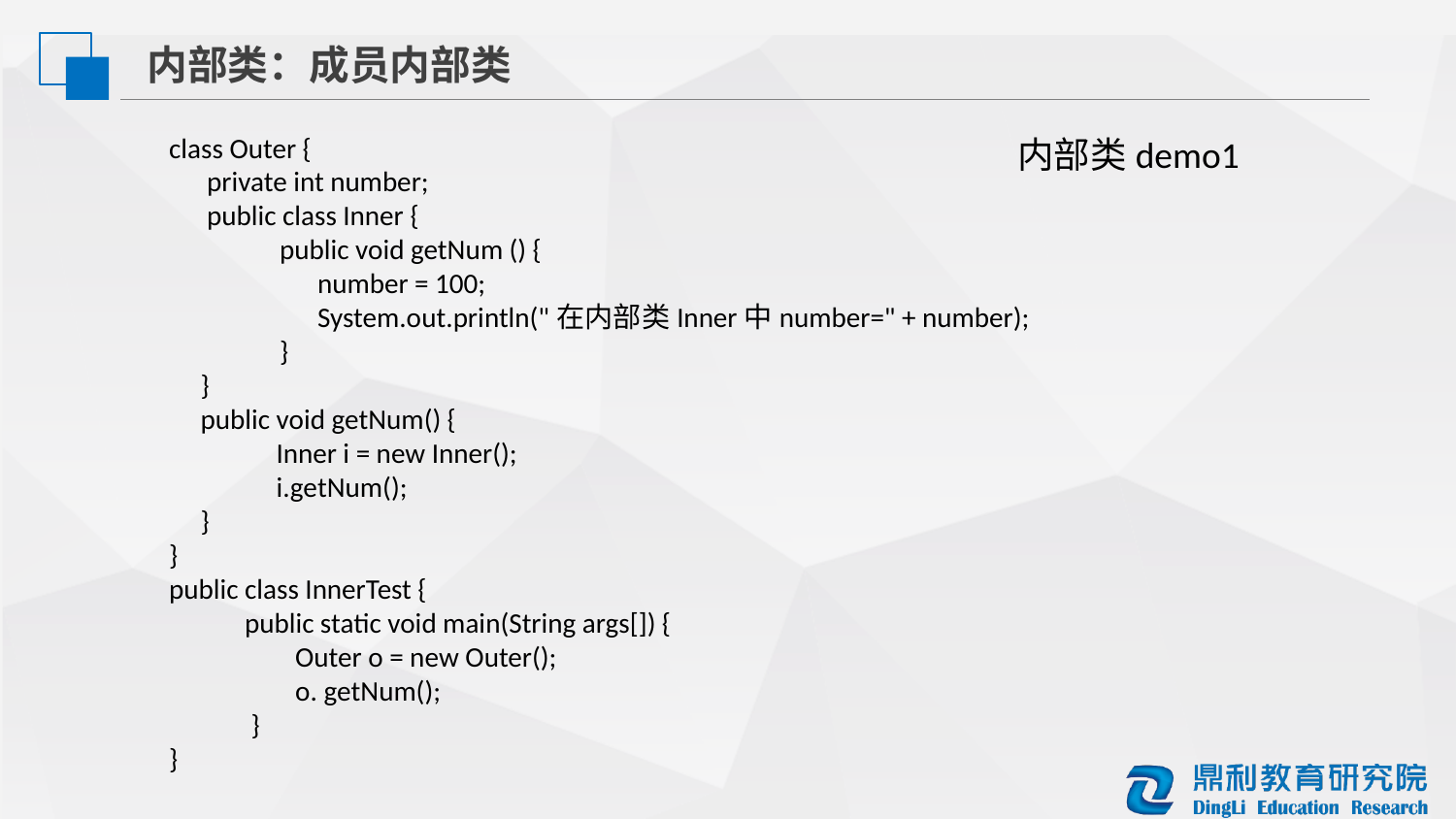

内部类：成员内部类

class Outer {
      private int number;
      public class Inner {
      public void getNum () {
            number = 100;
            System.out.println("在内部类Inner中number=" + number);
      }
     }
     public void getNum() {
                 Inner i = new Inner();
                 i.getNum();
     }
}
public class InnerTest {
            public static void main(String args[]) {
                    Outer o = new Outer();
                    o. getNum();
             }
}
内部类demo1